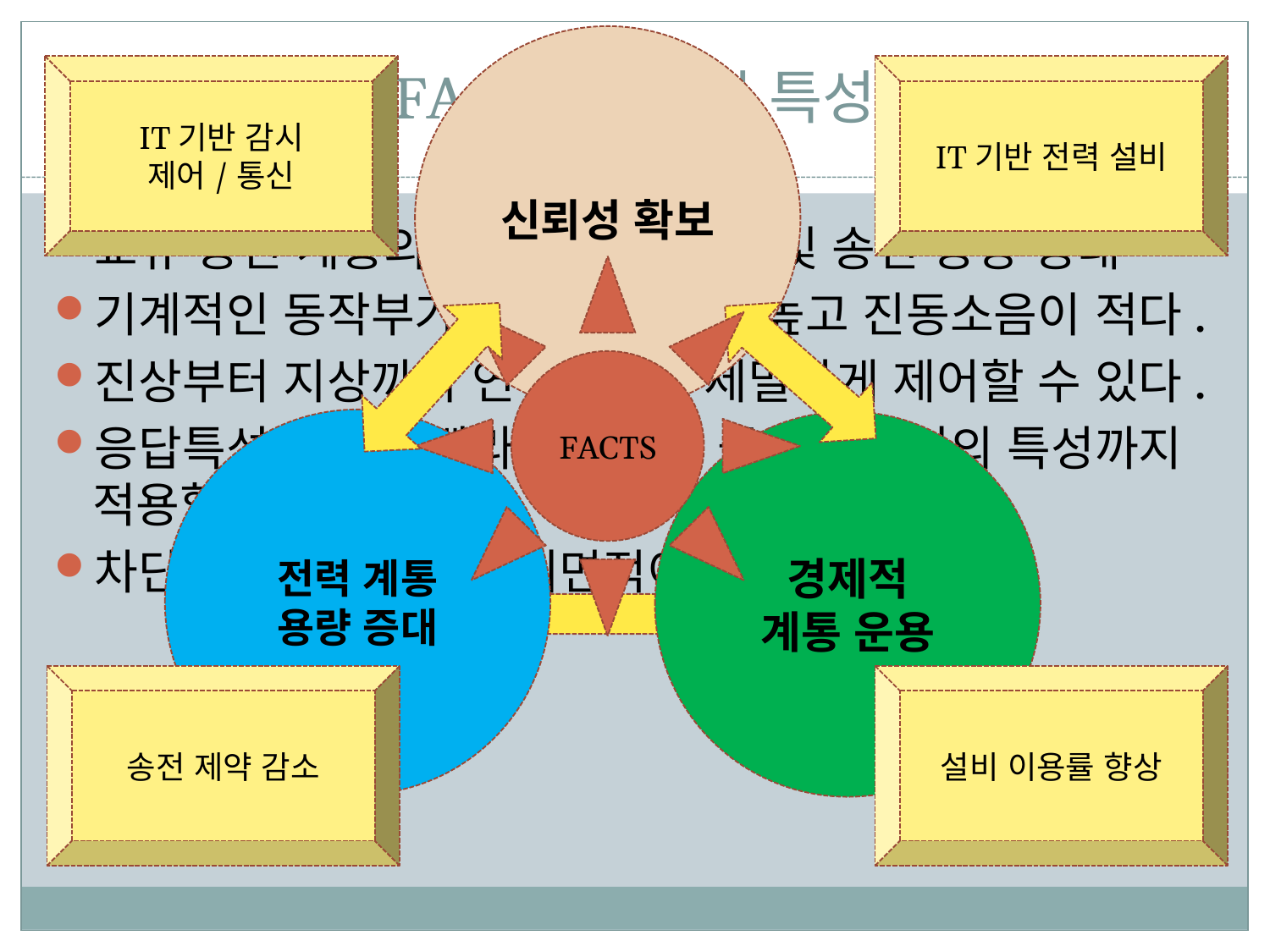

신뢰성 확보
FACTS

전력 계통
용량 증대
경제적
계통 운용

# FACTs 설비의 특성
IT기반 감시
제어/통신
IT기반 전력 설비
교류 송전 계통의 유연성과 안정도 및 송전 용량 증대
기계적인 동작부가 없어 신뢰도가 높고 진동소음이 적다.
진상부터 지상까지 연속적으로 세밀하게 제어할 수 있다.
응답특성이 매우 빨라 정상시는 물론 과도시의 특성까지 적용할 수 있다.
차단기의 설치보다 설치면적이 적어도 된다.
송전 제약 감소
설비 이용률 향상